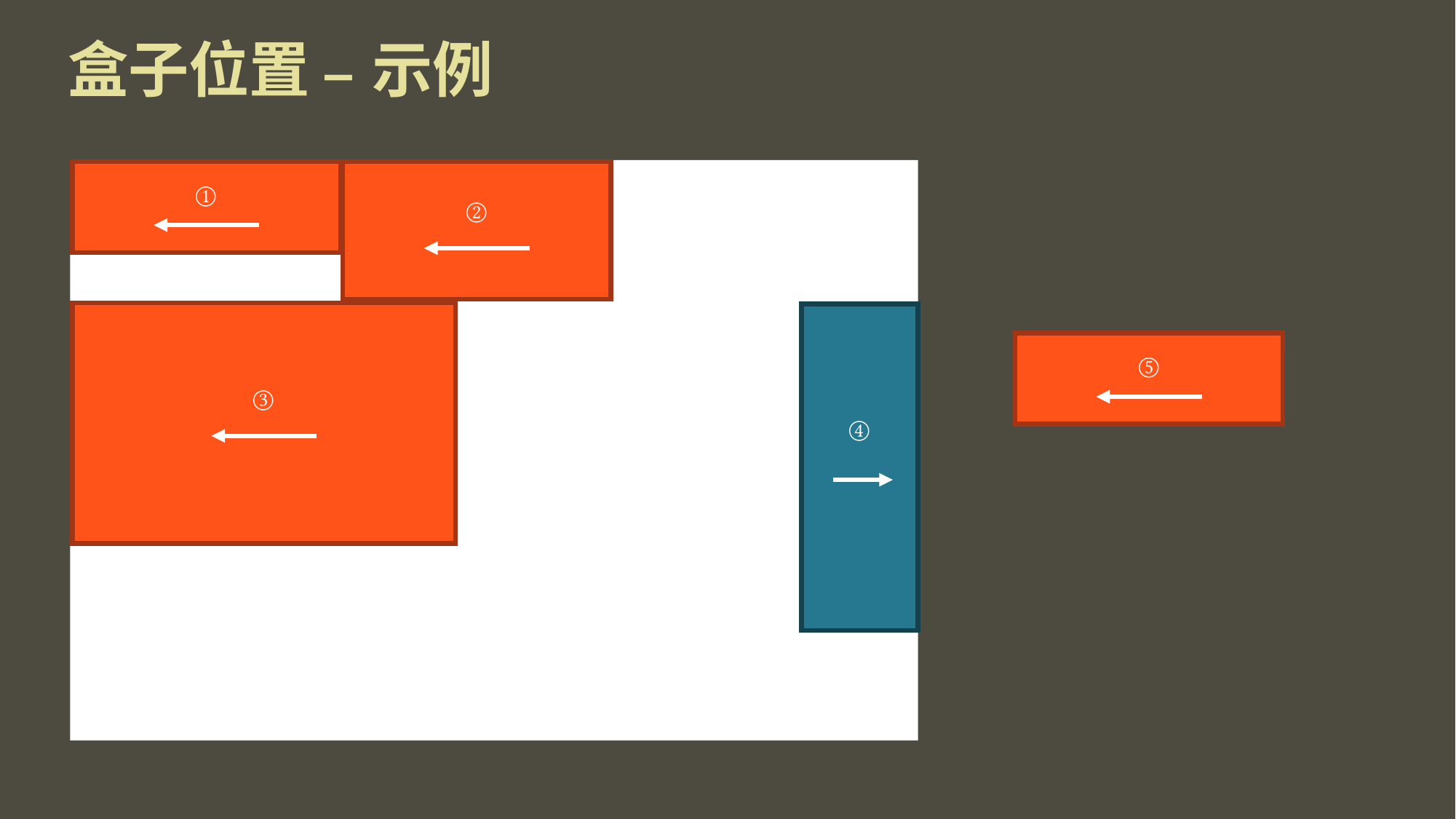

# 盒子位置-示例

①

②

③

④

⑤